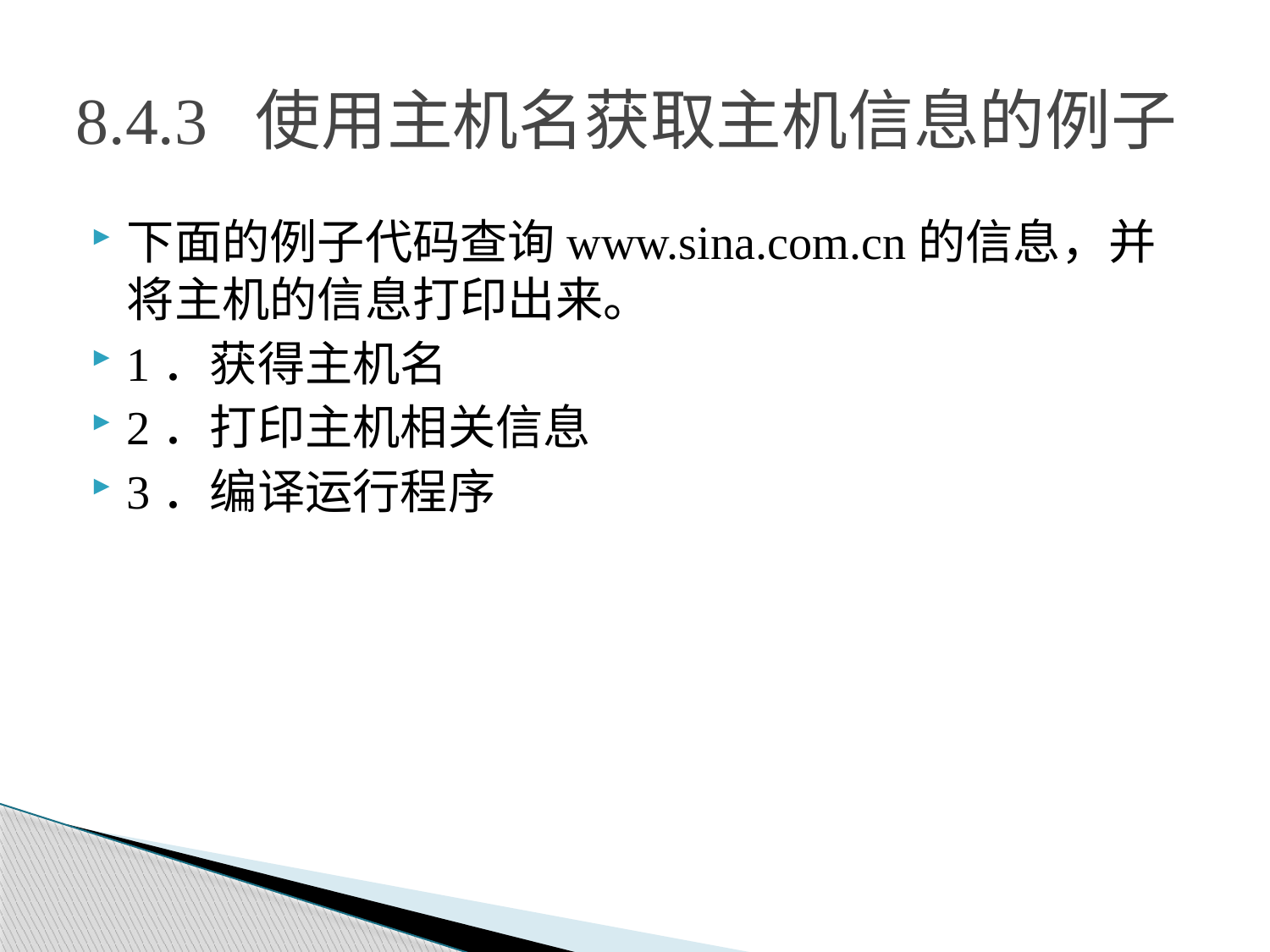

# 8.4.3  使用主机名获取主机信息的例子
下面的例子代码查询www.sina.com.cn的信息，并将主机的信息打印出来。
1．获得主机名
2．打印主机相关信息
3．编译运行程序